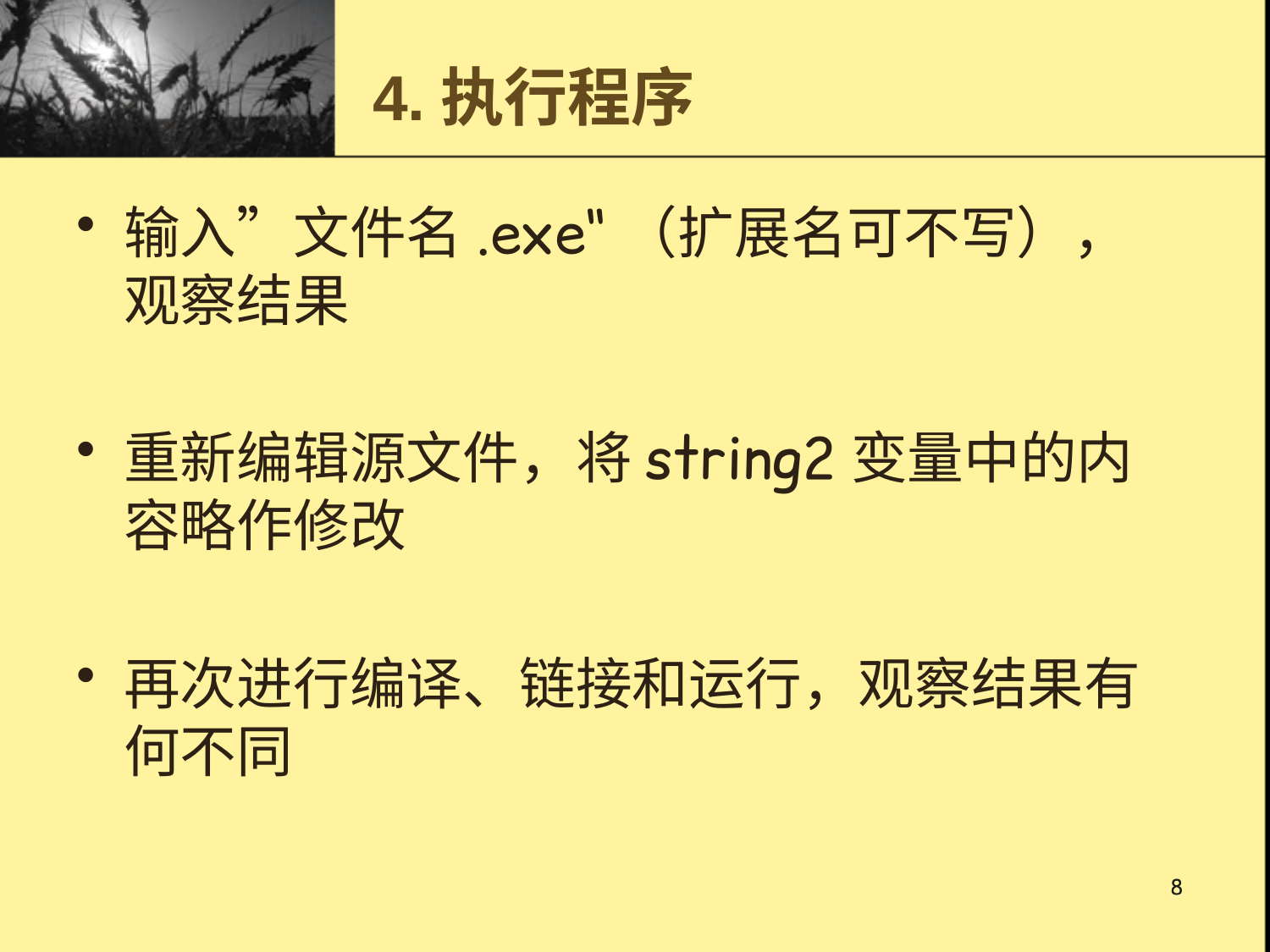

# 4.执行程序
输入”文件名.exe“（扩展名可不写），观察结果

重新编辑源文件，将string2变量中的内容略作修改

再次进行编译、链接和运行，观察结果有何不同
8